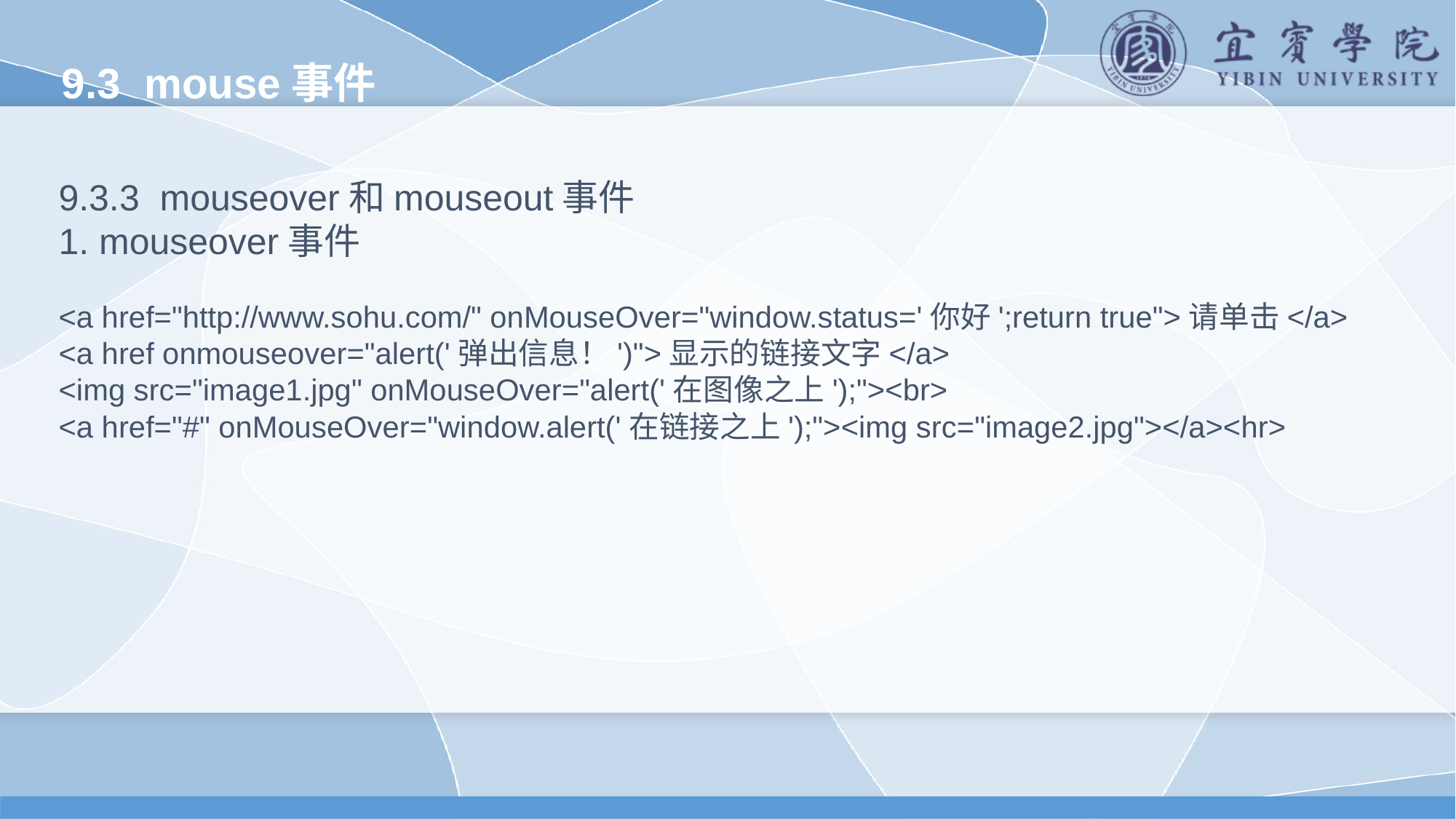

9.3  mouse事件
9.3.3  mouseover和mouseout事件
1. mouseover事件

<a href="http://www.sohu.com/" onMouseOver="window.status='你好';return true">请单击</a>
<a href onmouseover="alert('弹出信息！')">显示的链接文字</a>
<img src="image1.jpg" onMouseOver="alert('在图像之上');"><br>
<a href="#" onMouseOver="window.alert('在链接之上');"><img src="image2.jpg"></a><hr>